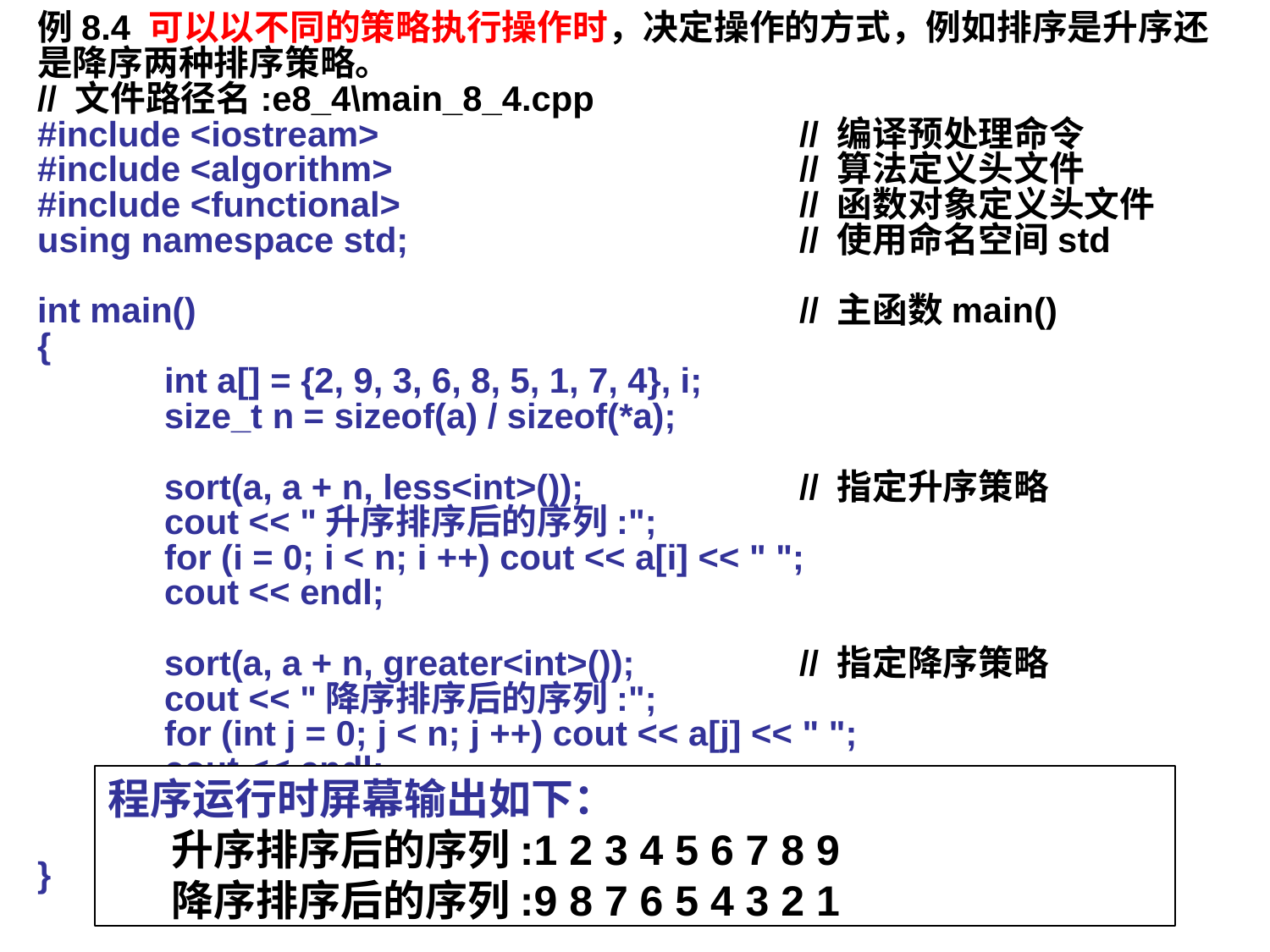

例8.4 可以以不同的策略执行操作时，决定操作的方式，例如排序是升序还是降序两种排序策略。
// 文件路径名:e8_4\main_8_4.cpp
#include <iostream>               			// 编译预处理命令
#include <algorithm>				// 算法定义头文件
#include <functional>				// 函数对象定义头文件
using namespace std;				// 使用命名空间std

int main()					// 主函数main()
{
	int a[] = {2, 9, 3, 6, 8, 5, 1, 7, 4}, i;
	size_t n = sizeof(a) / sizeof(*a);

	sort(a, a + n, less<int>());		// 指定升序策略
	cout << "升序排序后的序列:";
	for (i = 0; i < n; i ++) cout << a[i] << " ";
	cout << endl;

	sort(a, a + n, greater<int>());		// 指定降序策略
	cout << "降序排序后的序列:";
	for (int j = 0; j < n; j ++) cout << a[j] << " ";
	cout << endl;

	return 0;
}
程序运行时屏幕输出如下：
升序排序后的序列:1 2 3 4 5 6 7 8 9
降序排序后的序列:9 8 7 6 5 4 3 2 1